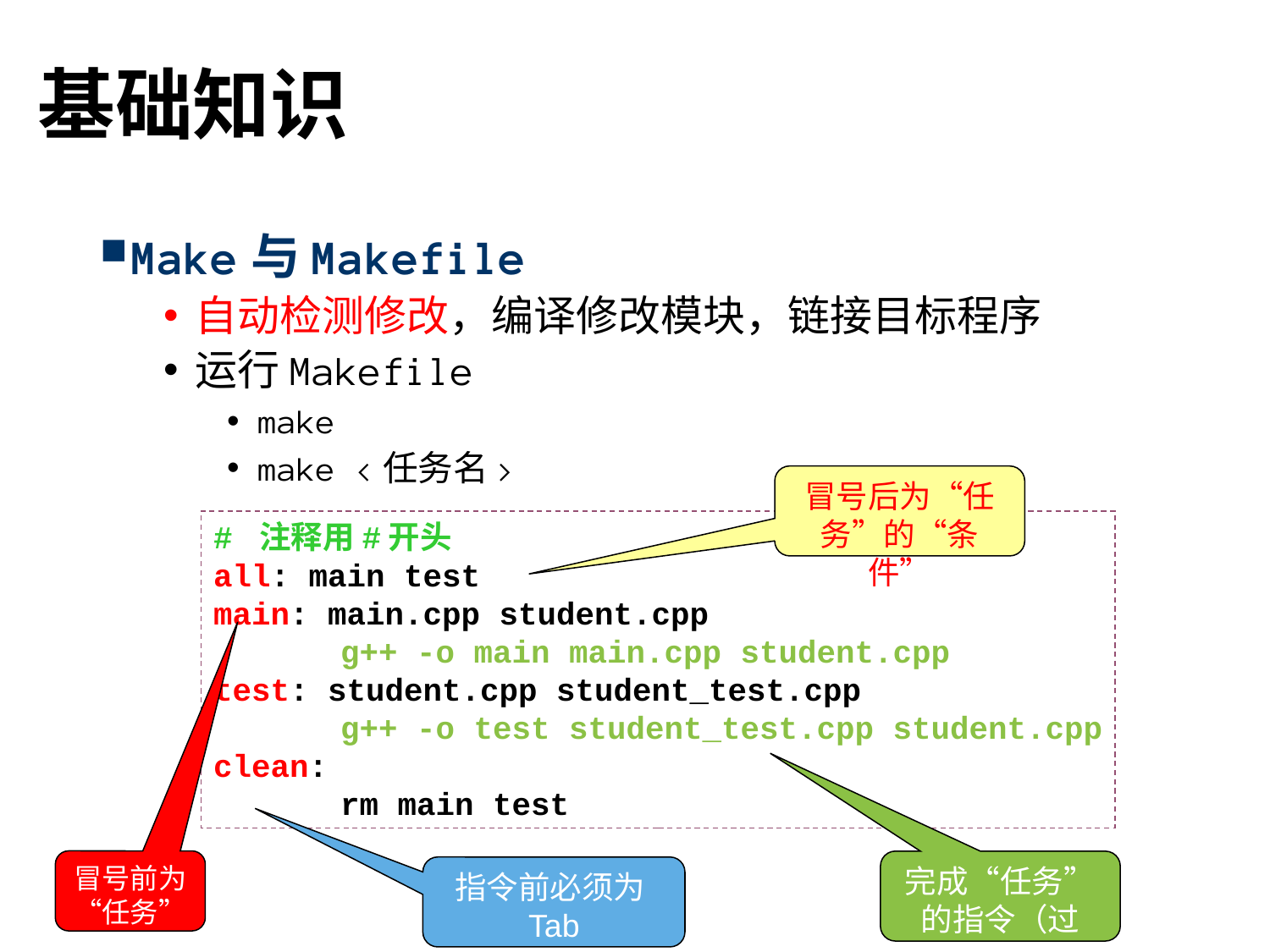

# 基础知识
Make与Makefile
自动检测修改，编译修改模块，链接目标程序
运行Makefile
make
make <任务名>

冒号后为“任务”的“条件”
# 注释用#开头
all: main test
main: main.cpp student.cpp
	g++ -o main main.cpp student.cpp
test: student.cpp student_test.cpp
	g++ -o test student_test.cpp student.cpp
clean:
	rm main test
冒号前为“任务”名
完成“任务”的指令（过程）
指令前必须为Tab